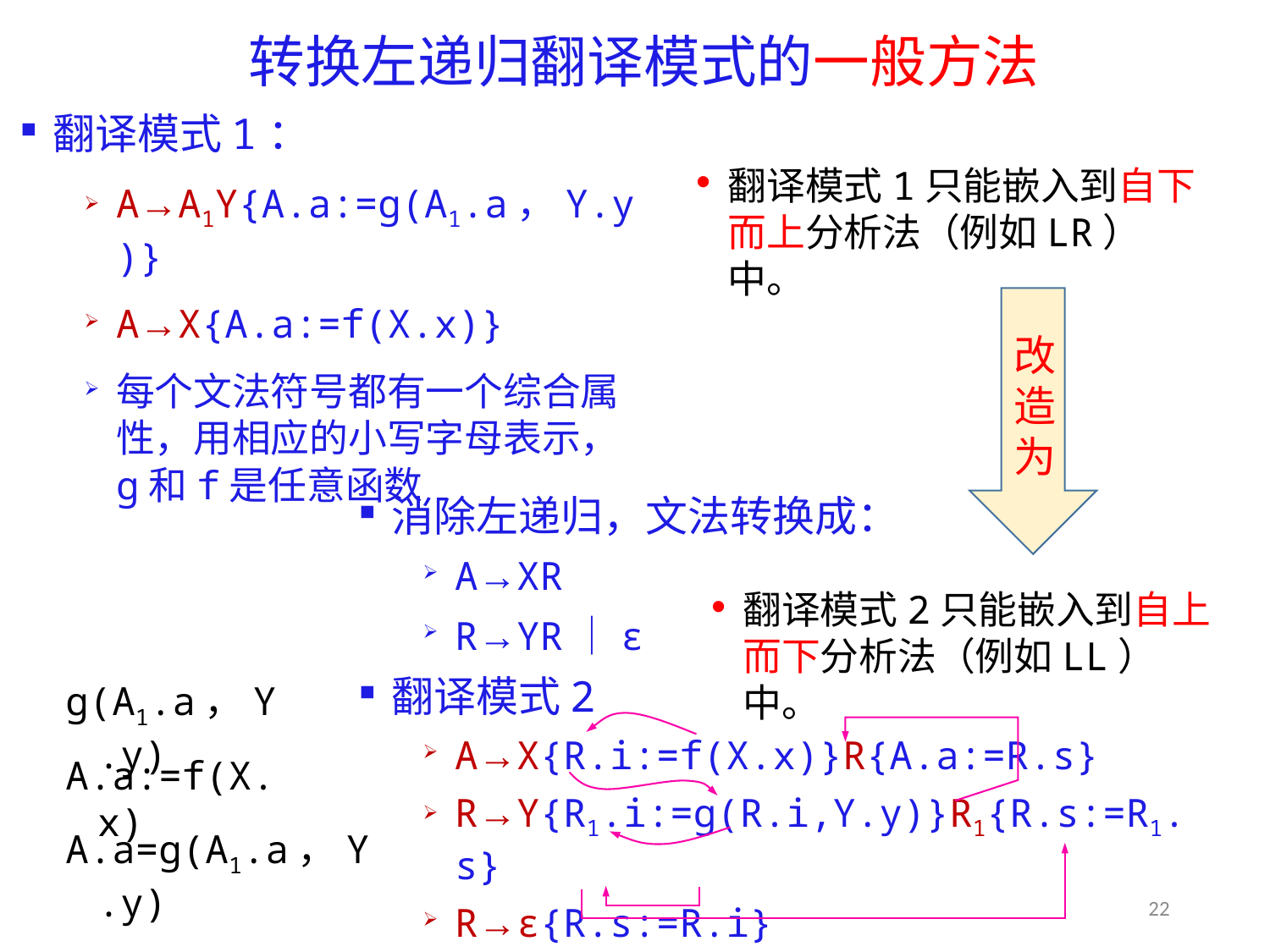

# 转换左递归翻译模式的一般方法
翻译模式1：
A→A1Y{A.a:=g(A1.a，Y.y)}
A→X{A.a:=f(X.x)}
每个文法符号都有一个综合属性，用相应的小写字母表示，g和f是任意函数
翻译模式1只能嵌入到自下而上分析法（例如LR）中。
改造为
消除左递归，文法转换成：
A→XR
R→YR｜ε
翻译模式2
A→X{R.i:=f(X.x)}R{A.a:=R.s}
R→Y{R1.i:=g(R.i,Y.y)}R1{R.s:=R1.s}
R→ε{R.s:=R.i}
翻译模式2只能嵌入到自上而下分析法（例如LL）中。
g(A1.a，Y.y)

A.a:=f(X.x)

A.a=g(A1.a，Y.y)

22